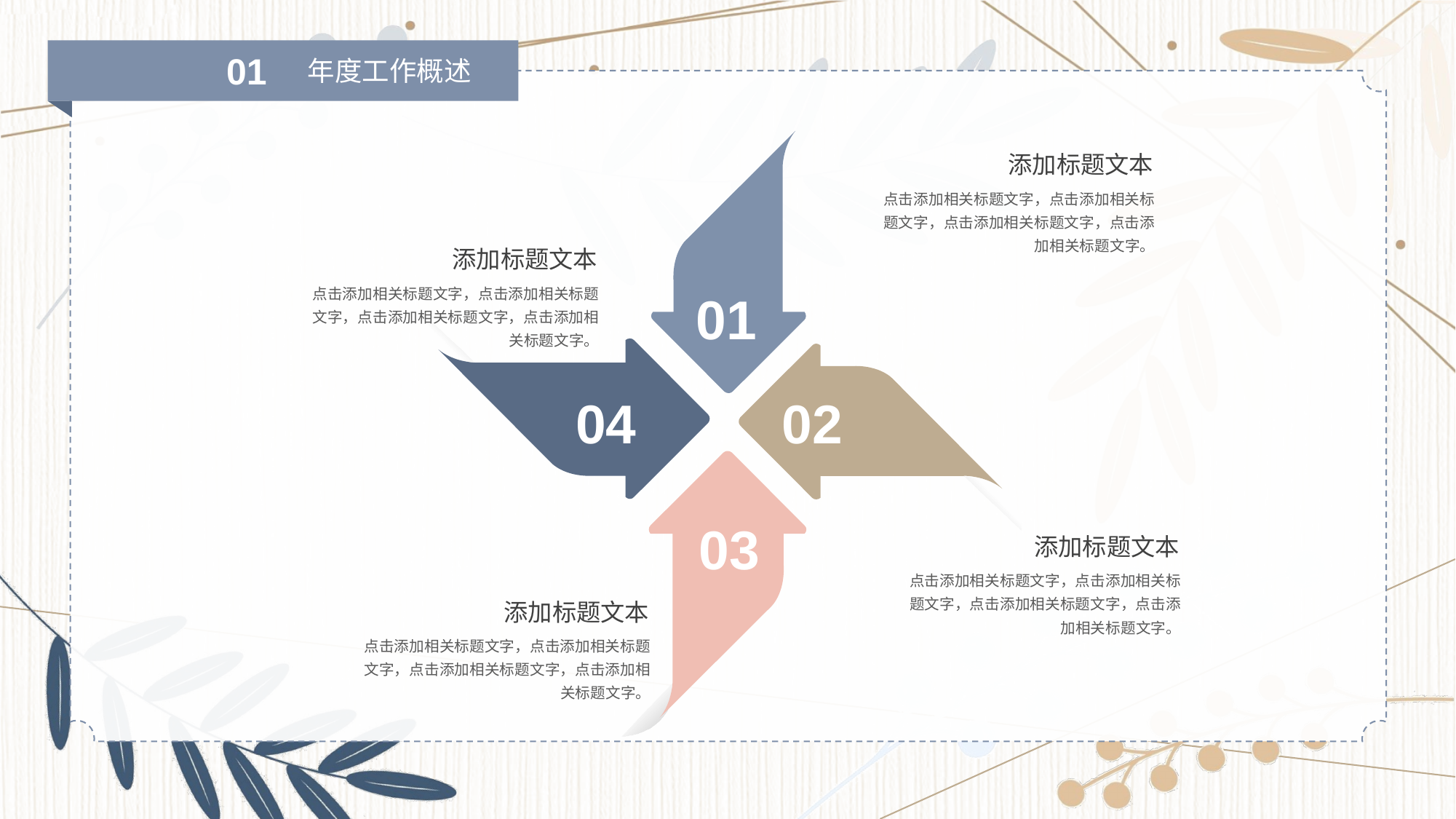

01
年度工作概述
添加标题文本
点击添加相关标题文字，点击添加相关标题文字，点击添加相关标题文字，点击添加相关标题文字。

添加标题文本
点击添加相关标题文字，点击添加相关标题文字，点击添加相关标题文字，点击添加相关标题文字。
01

04
02

03
添加标题文本
点击添加相关标题文字，点击添加相关标题文字，点击添加相关标题文字，点击添加相关标题文字。
添加标题文本
点击添加相关标题文字，点击添加相关标题文字，点击添加相关标题文字，点击添加相关标题文字。